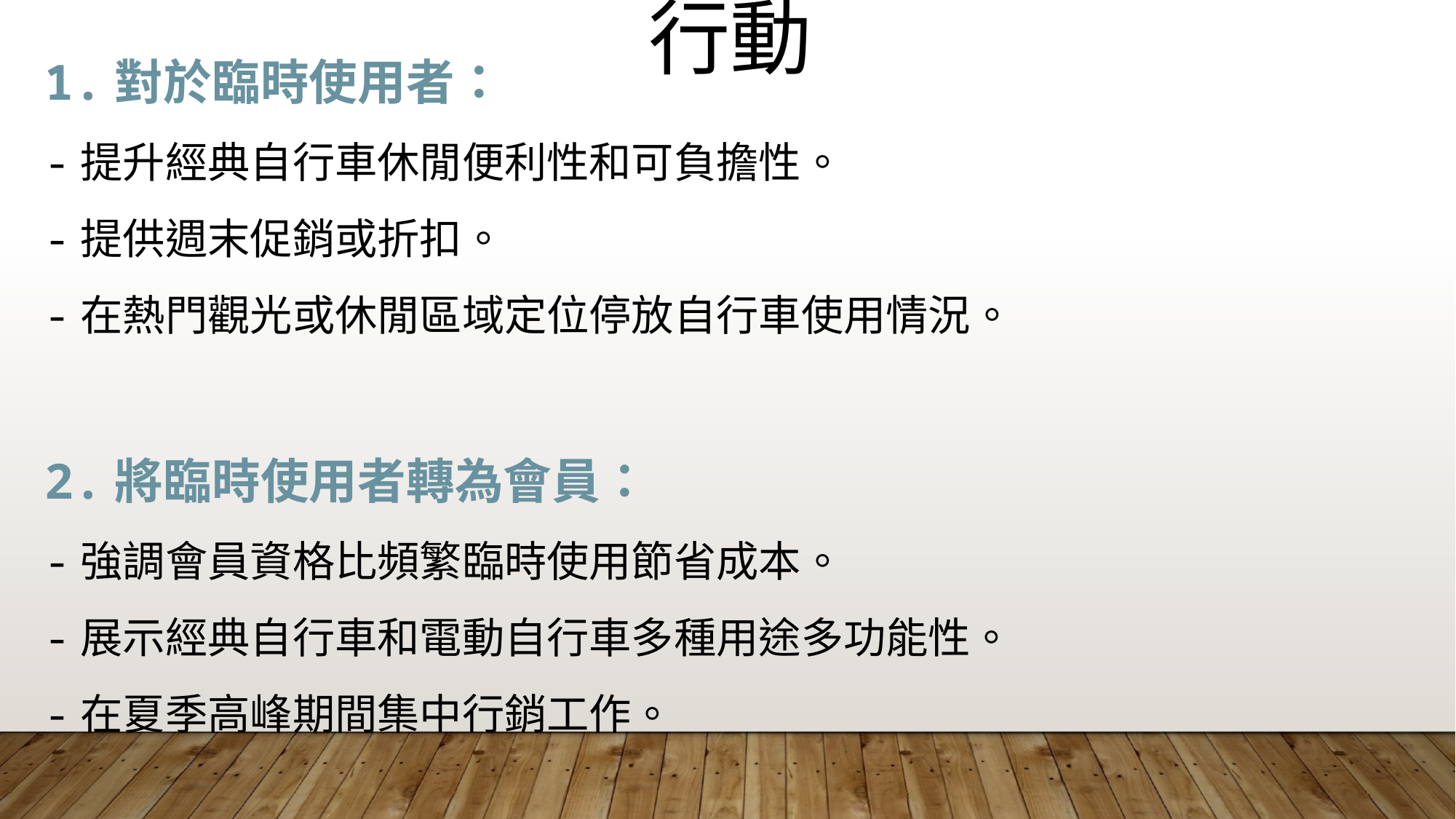

# 行動
1.對於臨時使用者：
-提升經典自行車休閒便利性和可負擔性。
-提供週末促銷或折扣。
-在熱門觀光或休閒區域定位停放自行車使用情況。

2.將臨時使用者轉為會員：
-強調會員資格比頻繁臨時使用節省成本。
-展示經典自行車和電動自行車多種用途多功能性。
-在夏季高峰期間集中行銷工作。